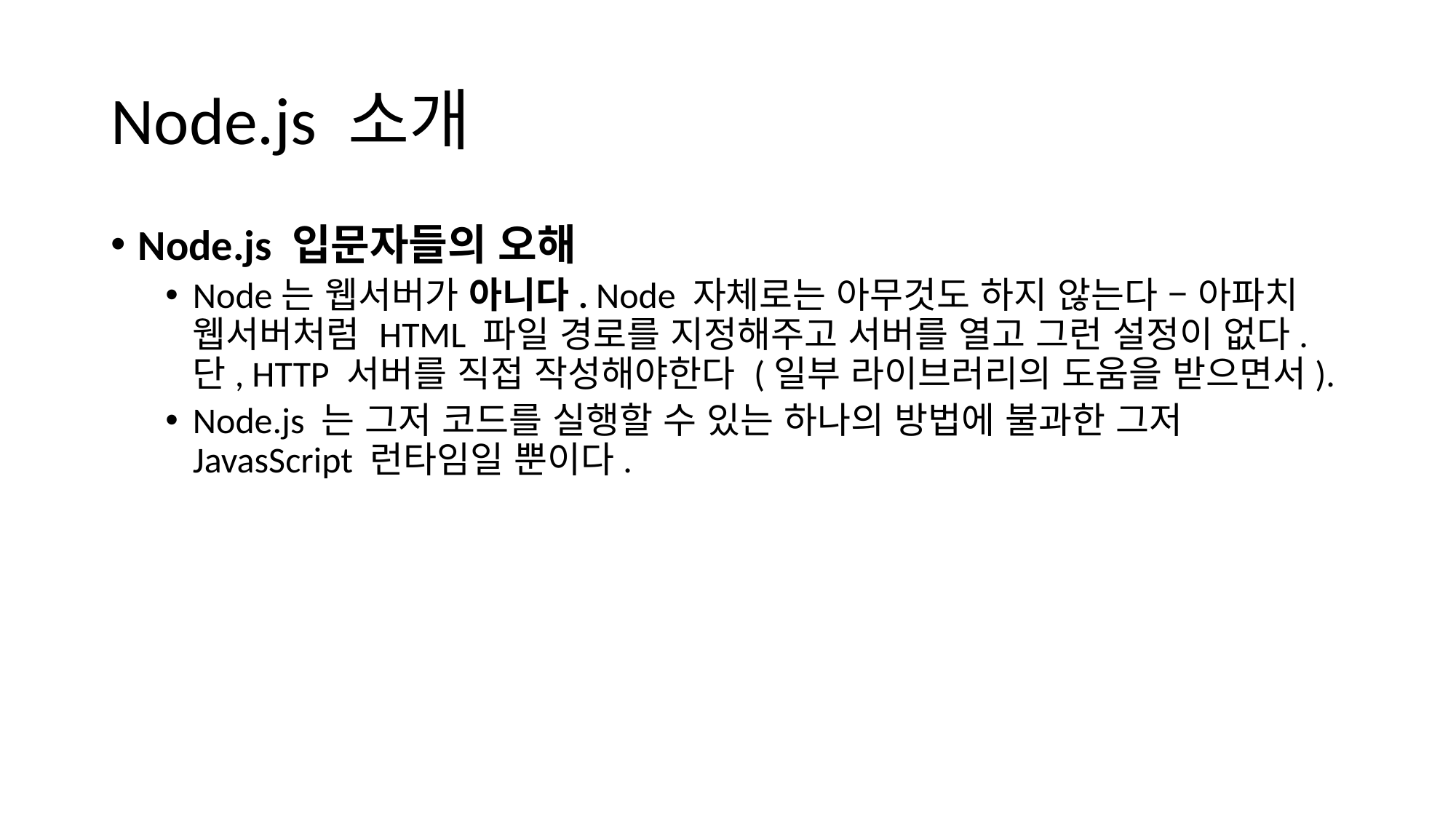

# Node.js 소개
Node.js 입문자들의 오해
Node는 웹서버가 아니다. Node 자체로는 아무것도 하지 않는다 – 아파치 웹서버처럼 HTML 파일 경로를 지정해주고 서버를 열고 그런 설정이 없다. 단, HTTP 서버를 직접 작성해야한다 (일부 라이브러리의 도움을 받으면서).
Node.js 는 그저 코드를 실행할 수 있는 하나의 방법에 불과한 그저 JavasScript 런타임일 뿐이다.